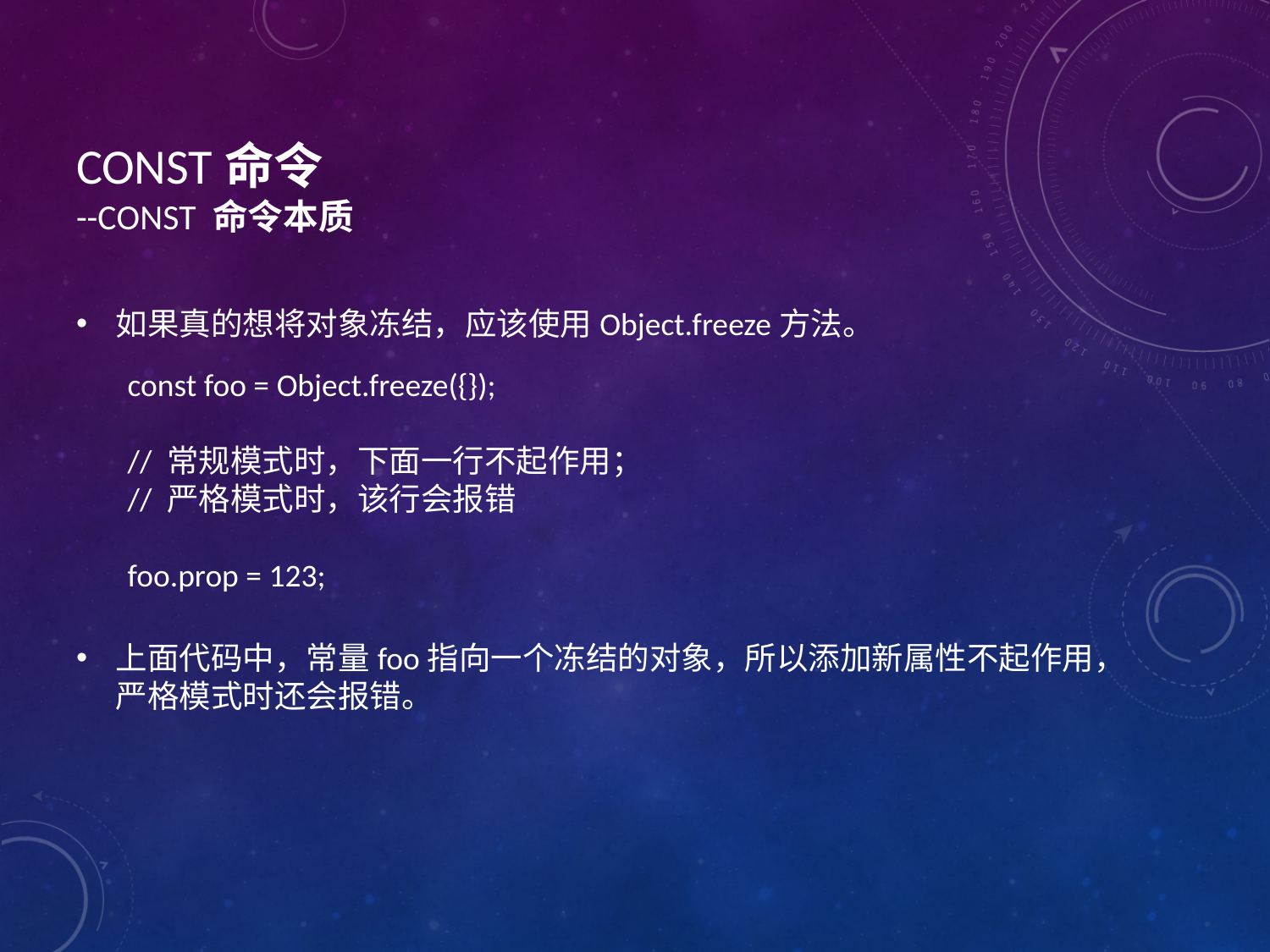

# const命令 --Const 命令本质
如果真的想将对象冻结，应该使用Object.freeze方法。

上面代码中，常量foo指向一个冻结的对象，所以添加新属性不起作用，严格模式时还会报错。
const foo = Object.freeze({});

// 常规模式时，下面一行不起作用；
// 严格模式时，该行会报错

foo.prop = 123;